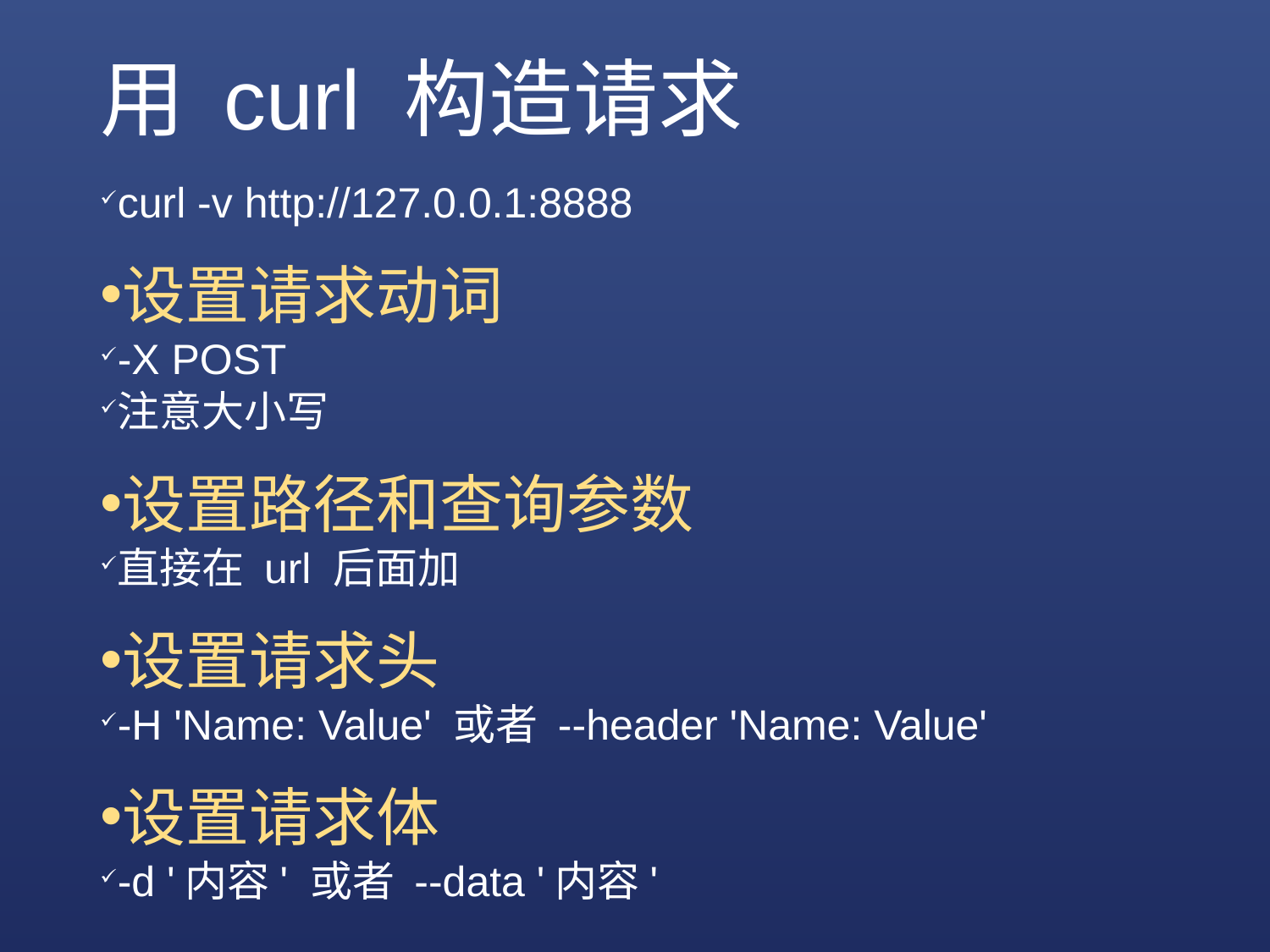

# 用 curl 构造请求
curl -v http://127.0.0.1:8888
设置请求动词
-X POST
注意大小写
设置路径和查询参数
直接在 url 后面加
设置请求头
-H 'Name: Value' 或者 --header 'Name: Value'
设置请求体
-d '内容' 或者 --data '内容'